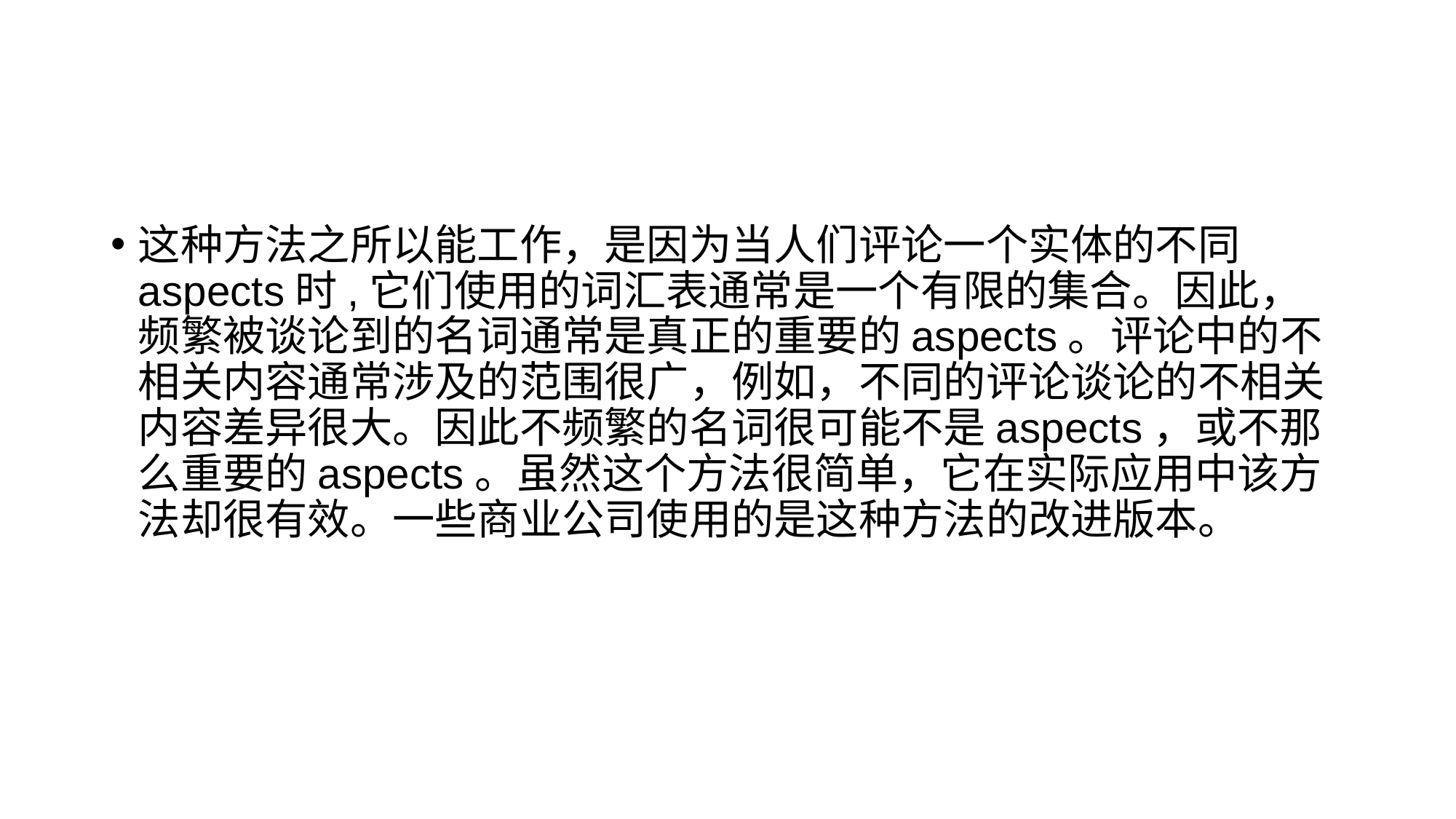

#
这种方法之所以能工作，是因为当人们评论一个实体的不同aspects时,它们使用的词汇表通常是一个有限的集合。因此，频繁被谈论到的名词通常是真正的重要的aspects。评论中的不相关内容通常涉及的范围很广，例如，不同的评论谈论的不相关内容差异很大。因此不频繁的名词很可能不是aspects，或不那么重要的aspects。虽然这个方法很简单，它在实际应用中该方法却很有效。一些商业公司使用的是这种方法的改进版本。